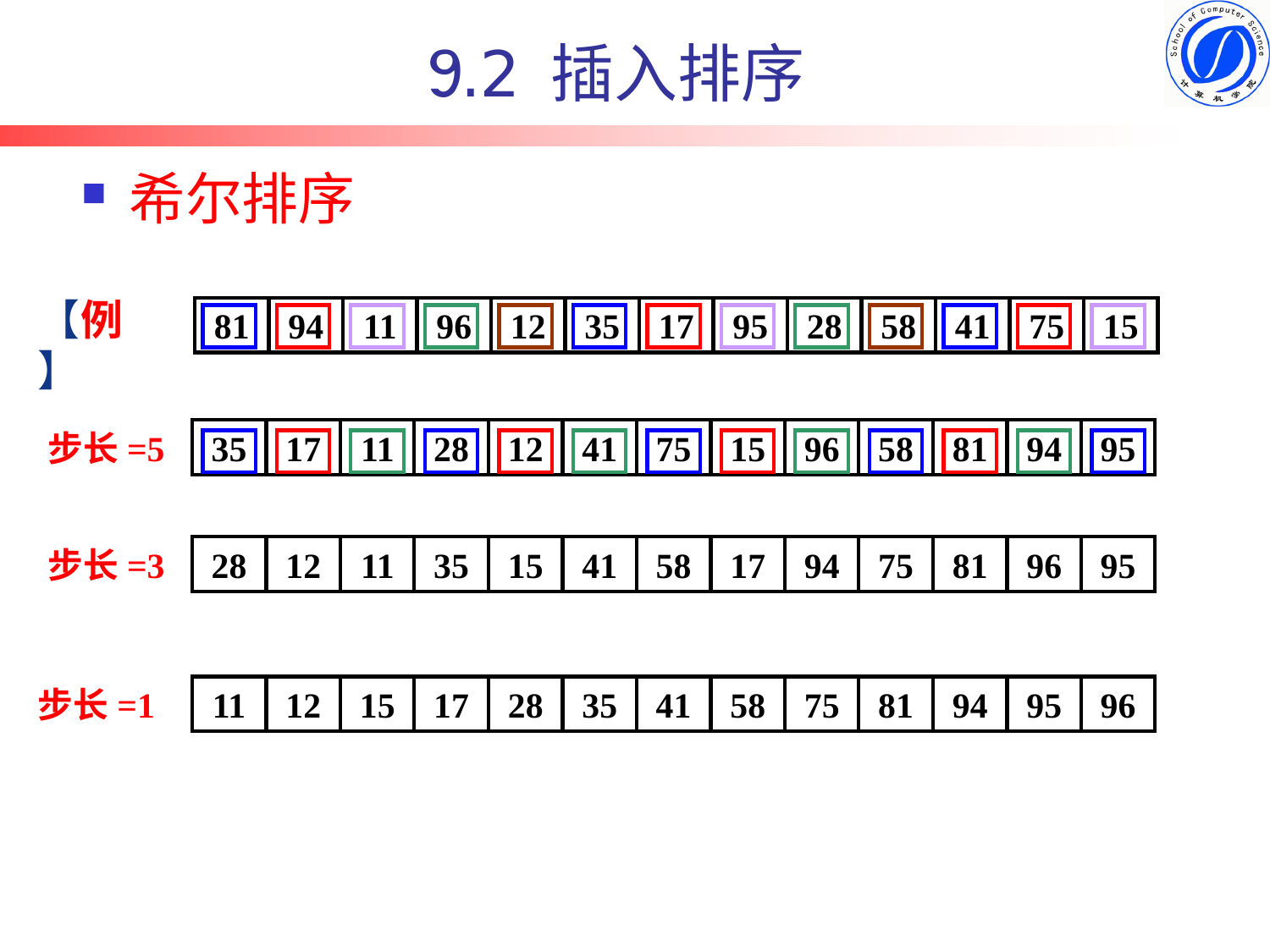

# 9.2 插入排序
希尔排序
【例】
81
94
11
96
12
35
17
95
28
58
41
75
15

步长=5
35
41
81
17
75
94
11
15
95
28
96
12
58

步长=3
28
35
58
75
95
12
15
17
81
11
41
94
96
步长=1
11
12
15
17
28
35
41
58
75
81
94
95
96